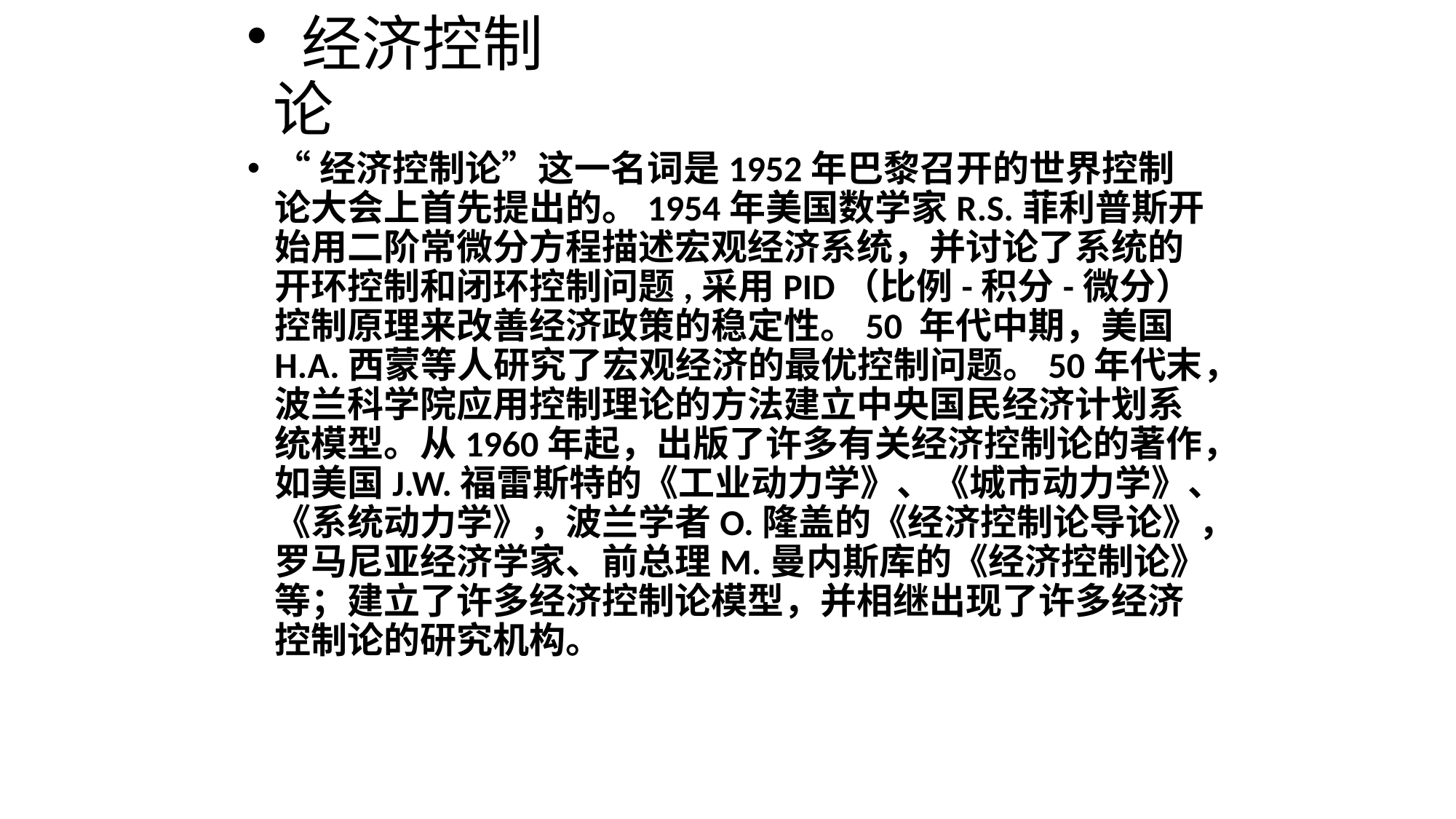

# 经济控制论
“经济控制论”这一名词是1952年巴黎召开的世界控制论大会上首先提出的。1954年美国数学家R.S.菲利普斯开始用二阶常微分方程描述宏观经济系统，并讨论了系统的开环控制和闭环控制问题,采用PID（比例-积分-微分）控制原理来改善经济政策的稳定性。50 年代中期，美国 H.A.西蒙等人研究了宏观经济的最优控制问题。50年代末，波兰科学院应用控制理论的方法建立中央国民经济计划系统模型。从1960年起，出版了许多有关经济控制论的著作，如美国J.W.福雷斯特的《工业动力学》、《城市动力学》、《系统动力学》，波兰学者O.隆盖的《经济控制论导论》，罗马尼亚经济学家、前总理M.曼内斯库的《经济控制论》等；建立了许多经济控制论模型，并相继出现了许多经济控制论的研究机构。